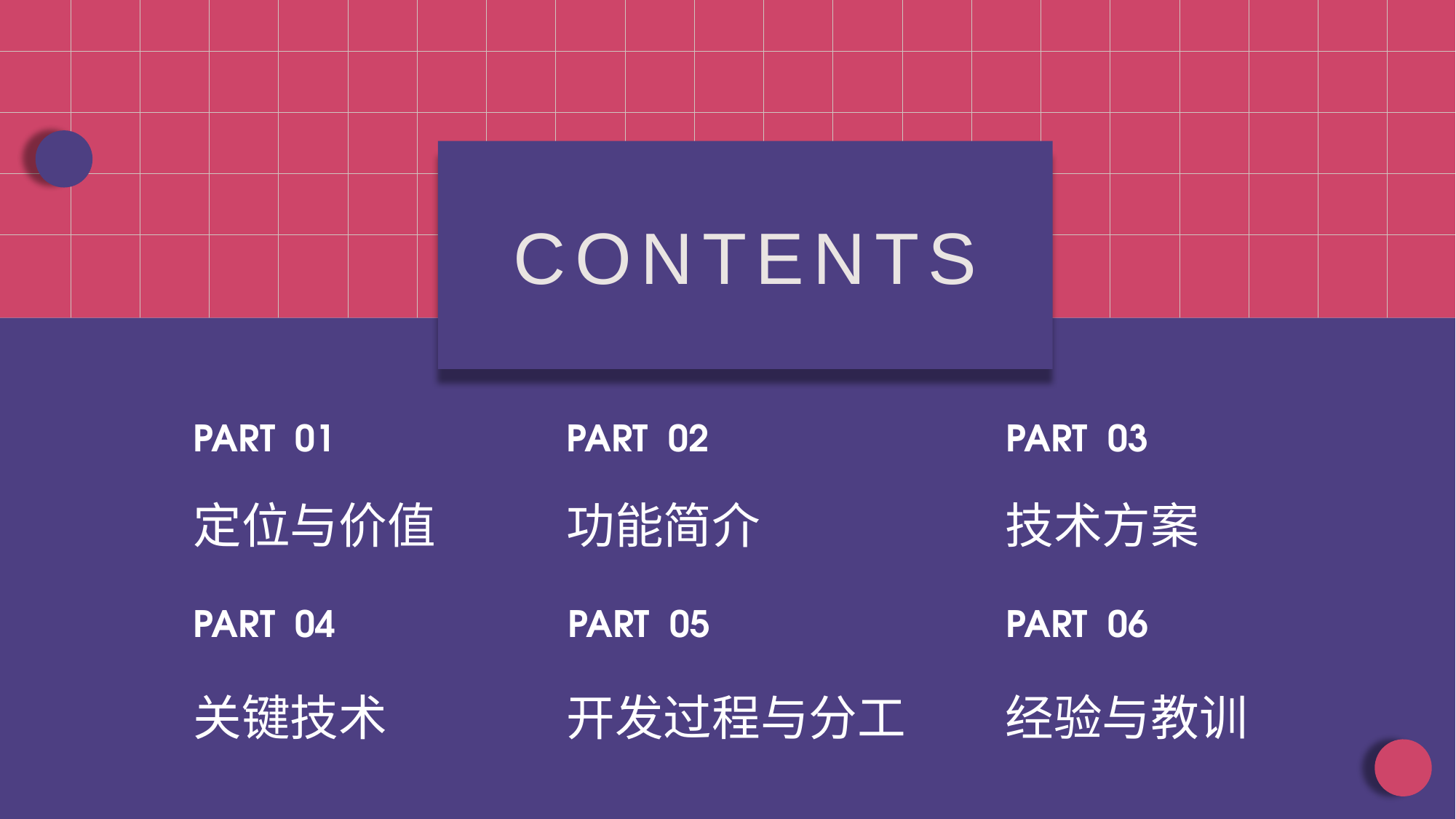

CONTENTS

PART  01
PART  02
PART  03
定位与价值
功能简介
技术方案
PART  04
PART  05
PART  06
关键技术
开发过程与分工
经验与教训